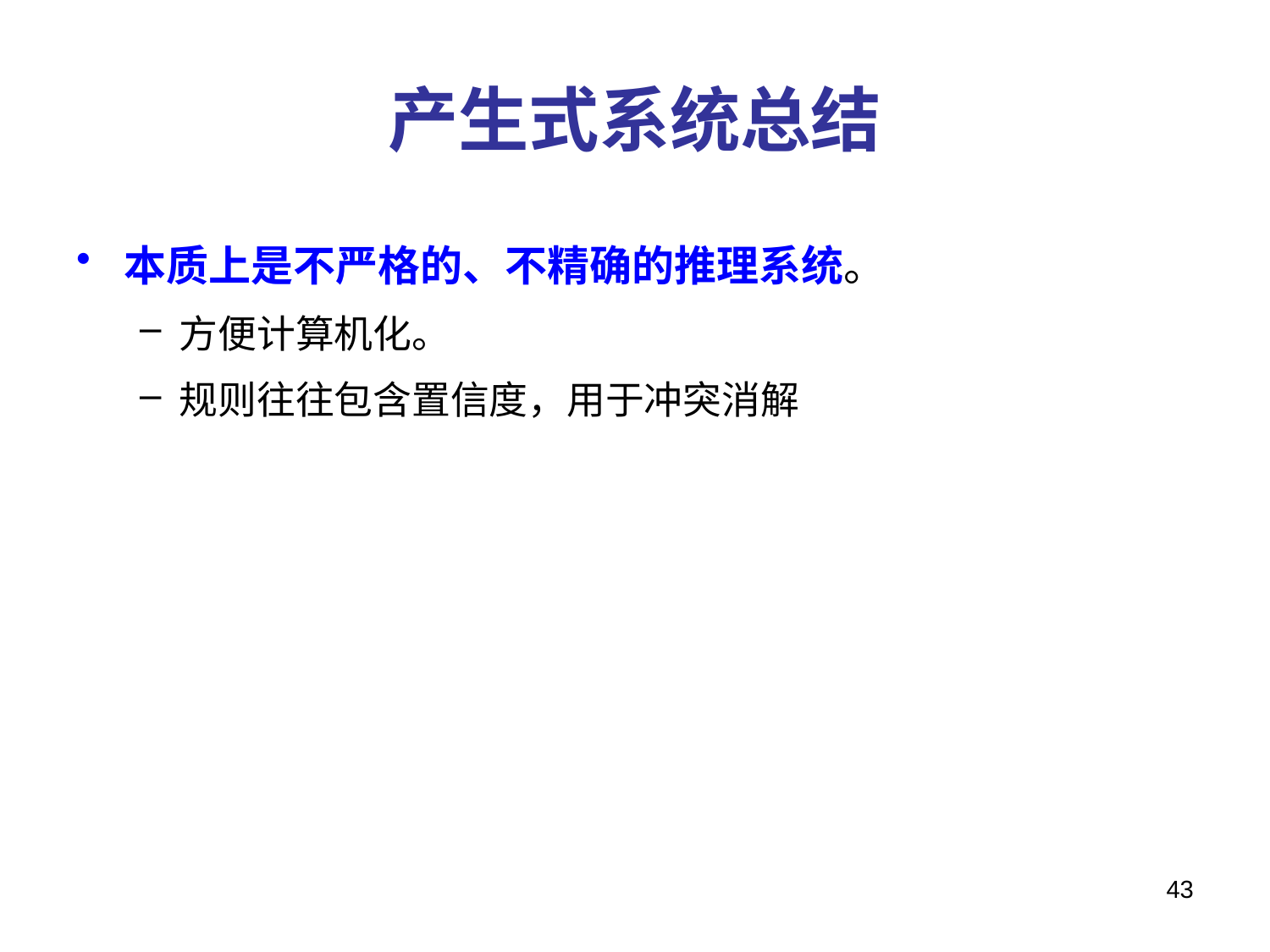

# 产生式系统总结
本质上是不严格的、不精确的推理系统。
方便计算机化。
规则往往包含置信度，用于冲突消解
43